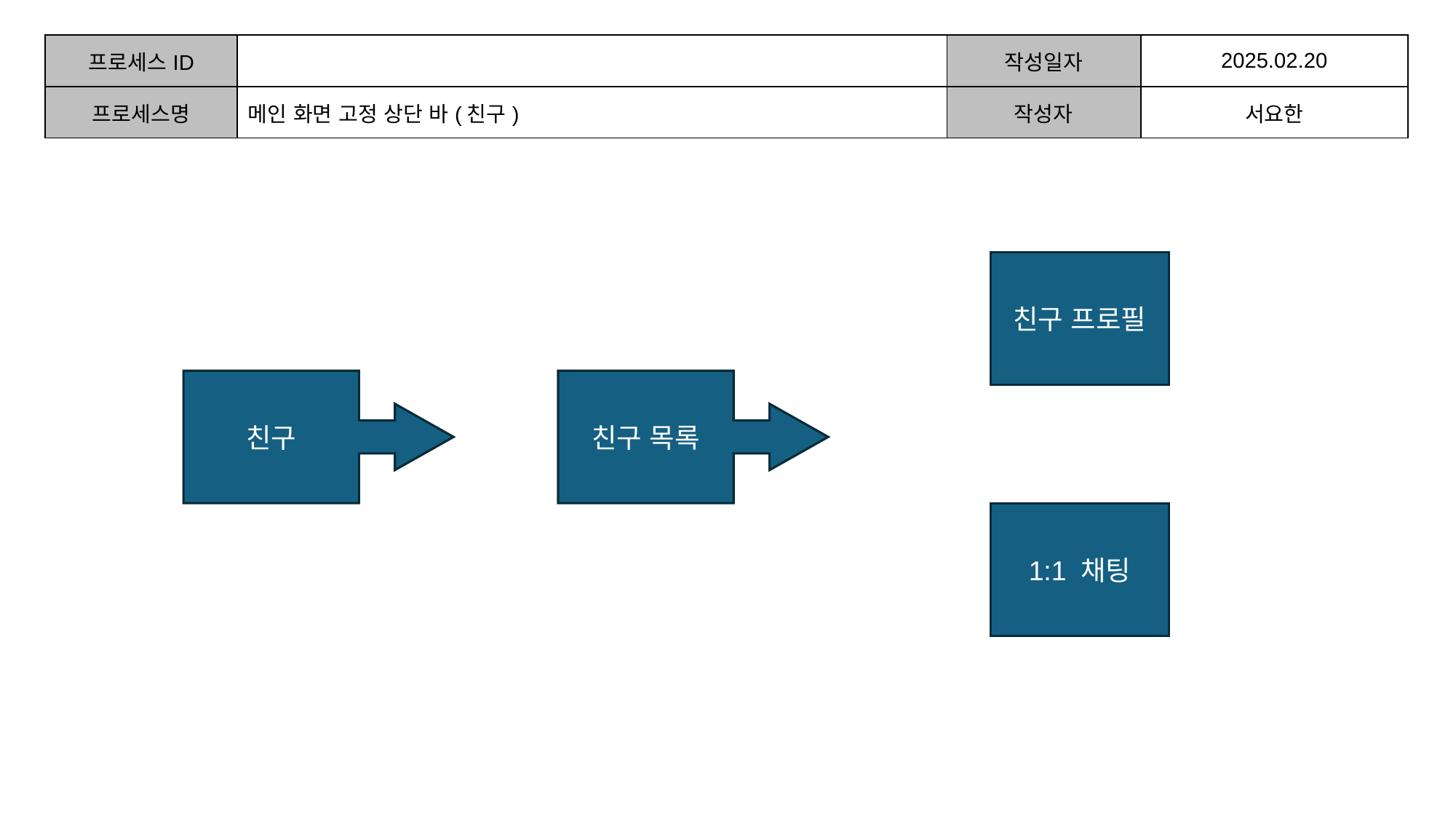

| 프로세스ID |  | 작성일자 | 2025.02.20 |
| --- | --- | --- | --- |
| 프로세스명 | 메인 화면 고정 상단 바(친구) | 작성자 | 서요한 |
|  |  |  |  |
친구 프로필
친구
친구 목록
1:1 채팅